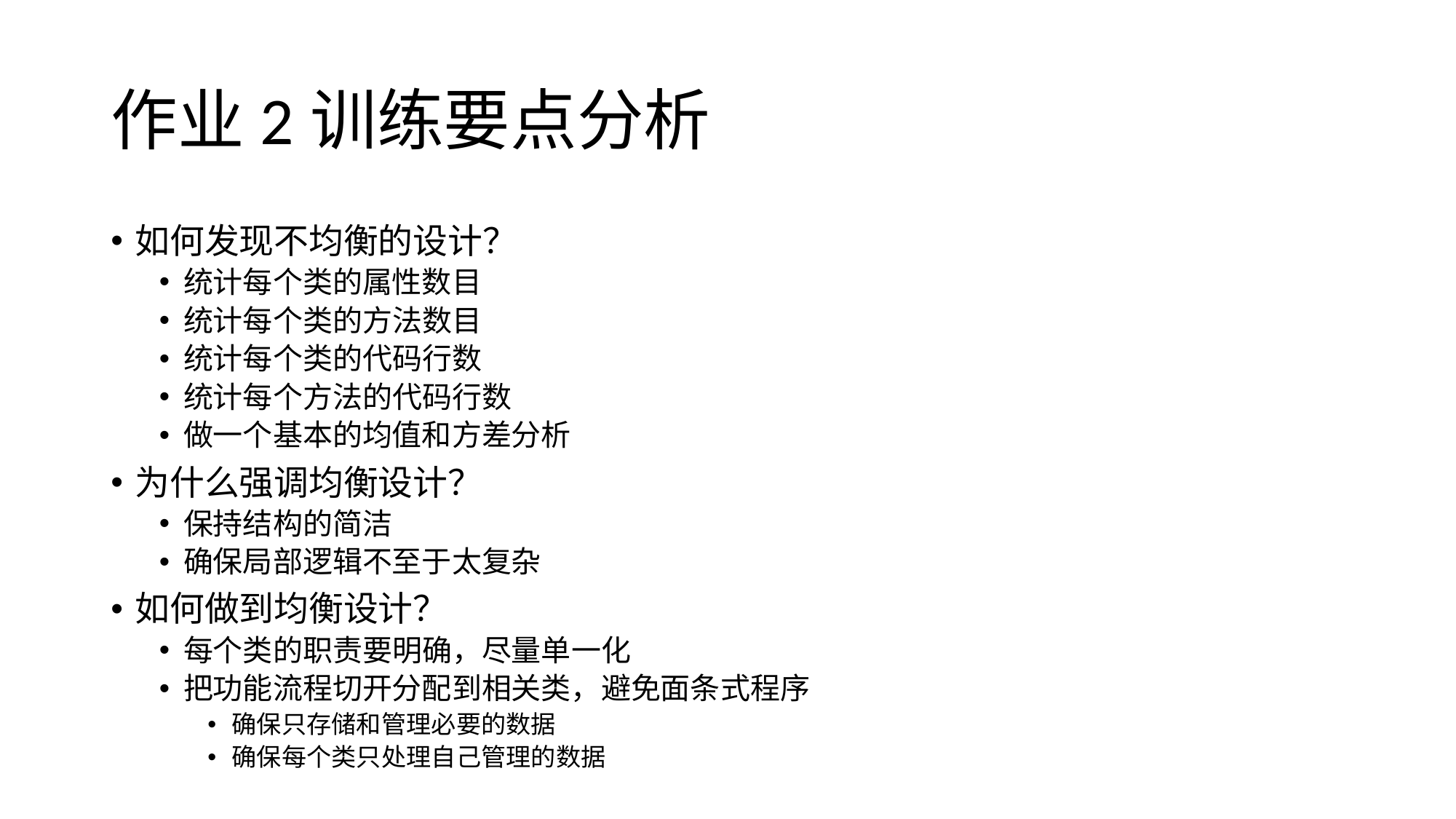

# 作业2训练要点分析
如何发现不均衡的设计？
统计每个类的属性数目
统计每个类的方法数目
统计每个类的代码行数
统计每个方法的代码行数
做一个基本的均值和方差分析
为什么强调均衡设计？
保持结构的简洁
确保局部逻辑不至于太复杂
如何做到均衡设计？
每个类的职责要明确，尽量单一化
把功能流程切开分配到相关类，避免面条式程序
确保只存储和管理必要的数据
确保每个类只处理自己管理的数据